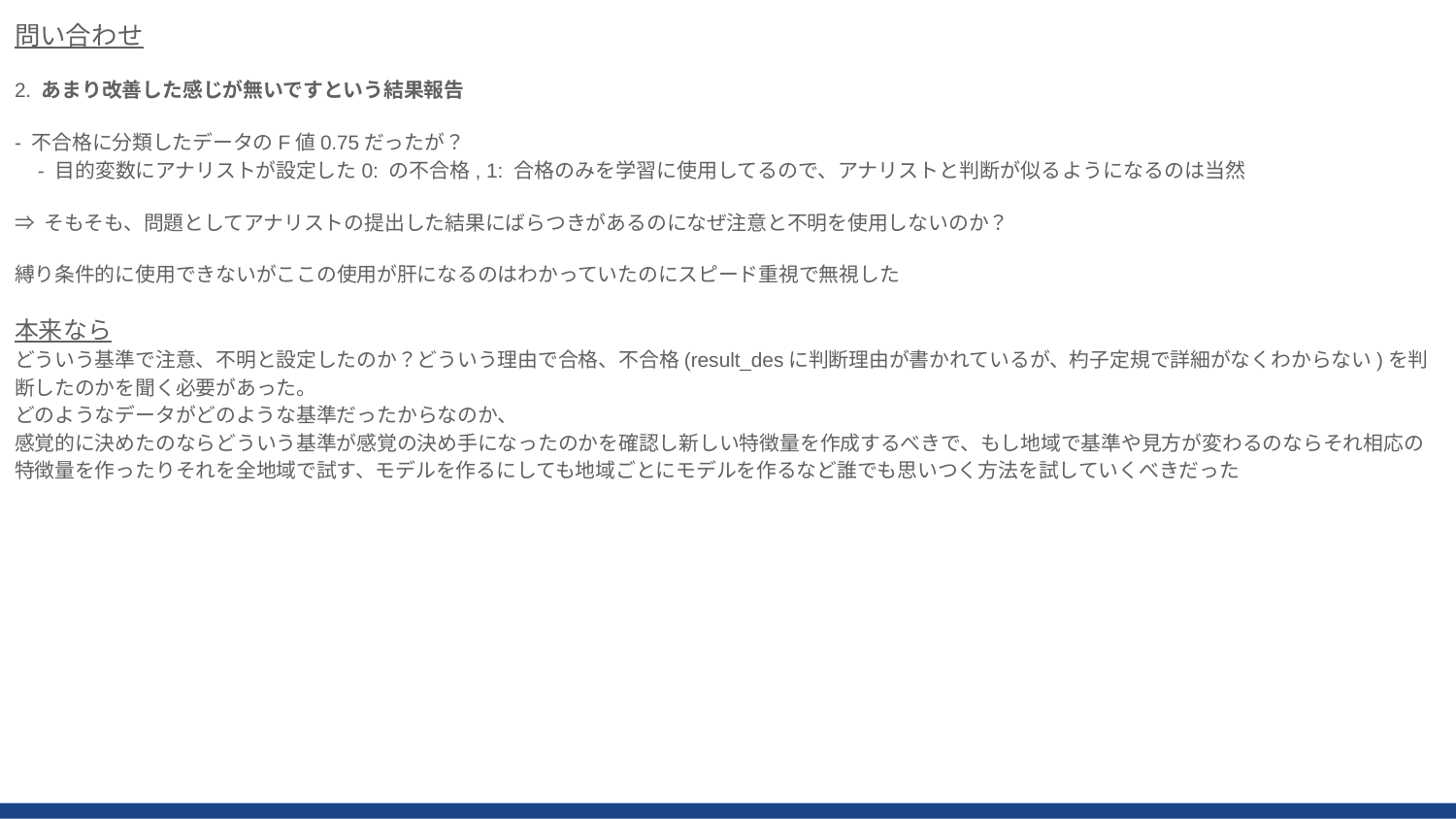

問い合わせ
2. あまり改善した感じが無いですという結果報告
- 不合格に分類したデータのF値0.75だったが？
    - 目的変数にアナリストが設定した0: の不合格, 1: 合格のみを学習に使用してるので、アナリストと判断が似るようになるのは当然
⇒ そもそも、問題としてアナリストの提出した結果にばらつきがあるのになぜ注意と不明を使用しないのか？
縛り条件的に使用できないがここの使用が肝になるのはわかっていたのにスピード重視で無視した
本来なら
どういう基準で注意、不明と設定したのか？どういう理由で合格、不合格(result_desに判断理由が書かれているが、杓子定規で詳細がなくわからない)を判断したのかを聞く必要があった。
どのようなデータがどのような基準だったからなのか、
感覚的に決めたのならどういう基準が感覚の決め手になったのかを確認し新しい特徴量を作成するべきで、もし地域で基準や見方が変わるのならそれ相応の特徴量を作ったりそれを全地域で試す、モデルを作るにしても地域ごとにモデルを作るなど誰でも思いつく方法を試していくべきだった